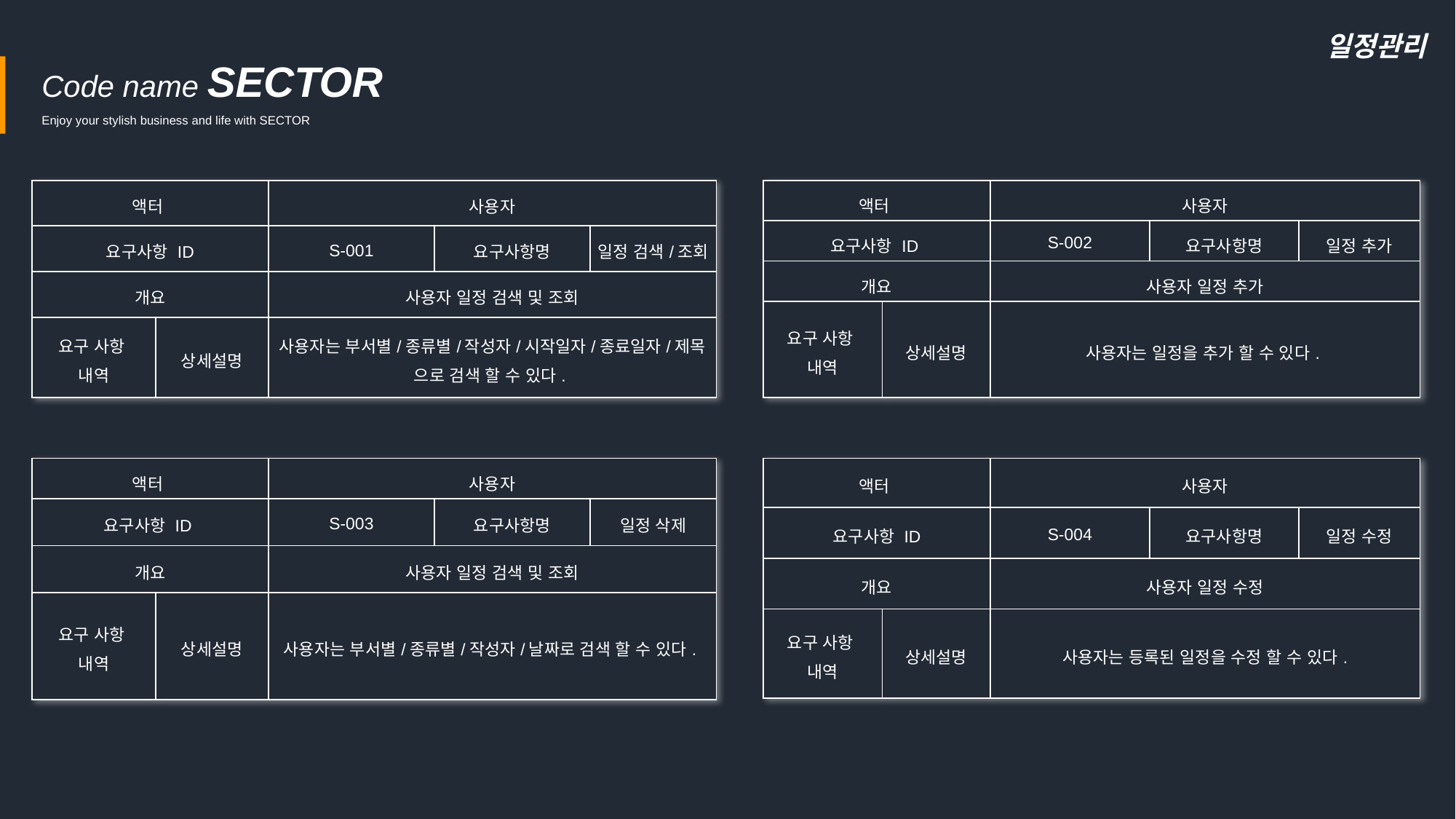

Code name SECTOR
Enjoy your stylish business and life with SECTOR
일정관리

| 액터 |  | 사용자 |  |  |
| --- | --- | --- | --- | --- |
| 요구사항 ID |  | S-001 | 요구사항명 | 일정 검색/조회 |
| 개요 |  | 사용자 일정 검색 및 조회 |  |  |
| 요구 사항 내역 | 상세설명 | 사용자는 부서별/종류별/작성자/시작일자/종료일자/제목 으로 검색 할 수 있다. |  |  |
| 액터 |  | 사용자 |  |  |
| --- | --- | --- | --- | --- |
| 요구사항 ID |  | S-002 | 요구사항명 | 일정 추가 |
| 개요 |  | 사용자 일정 추가 |  |  |
| 요구 사항 내역 | 상세설명 | 사용자는 일정을 추가 할 수 있다. |  |  |
| 액터 |  | 사용자 |  |  |
| --- | --- | --- | --- | --- |
| 요구사항 ID |  | S-003 | 요구사항명 | 일정 삭제 |
| 개요 |  | 사용자 일정 검색 및 조회 |  |  |
| 요구 사항 내역 | 상세설명 | 사용자는 부서별/종류별/작성자/날짜로 검색 할 수 있다. |  |  |
| 액터 |  | 사용자 |  |  |
| --- | --- | --- | --- | --- |
| 요구사항 ID |  | S-004 | 요구사항명 | 일정 수정 |
| 개요 |  | 사용자 일정 수정 |  |  |
| 요구 사항 내역 | 상세설명 | 사용자는 등록된 일정을 수정 할 수 있다. |  |  |